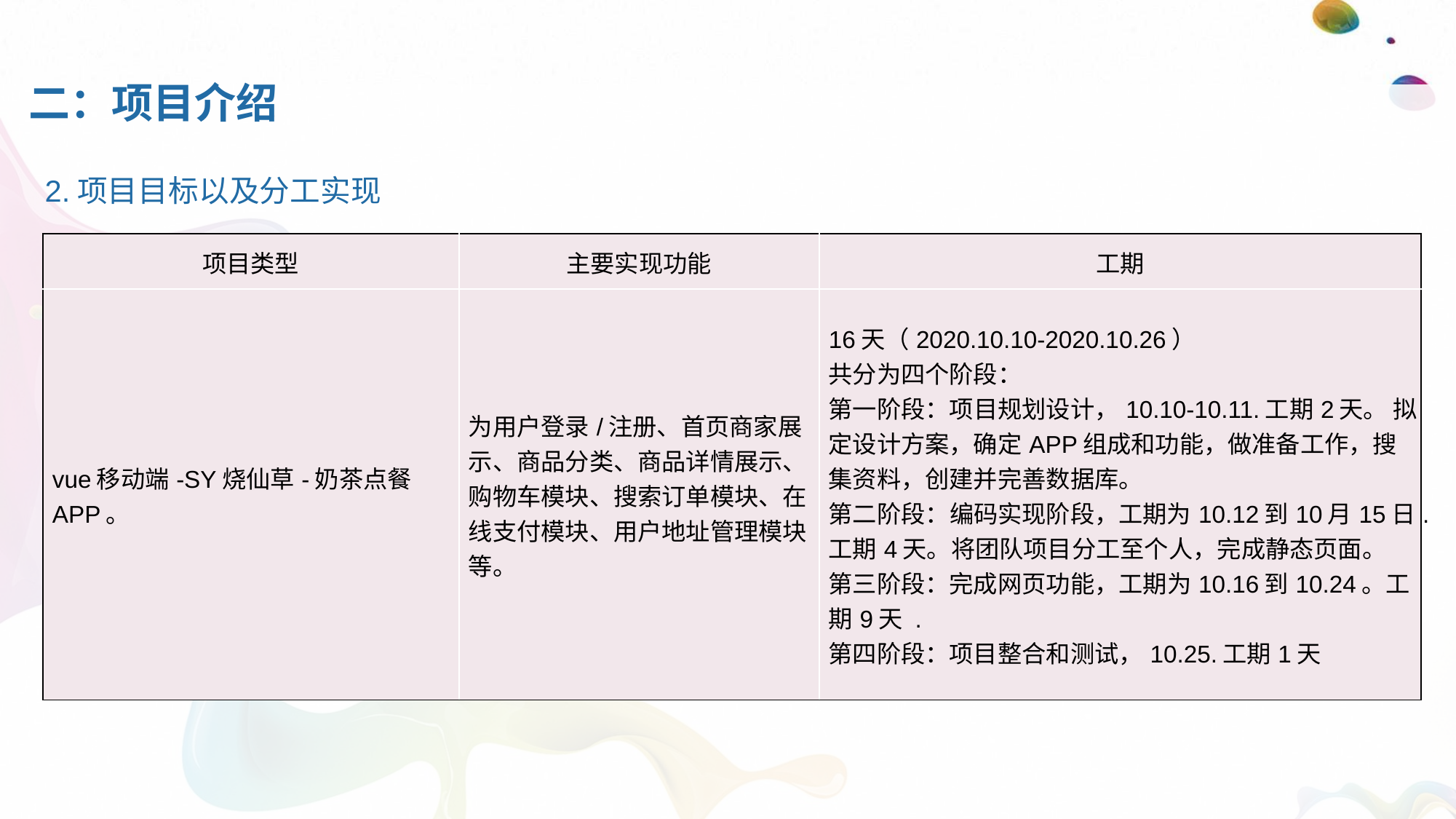

# 二：项目介绍
2.项目目标以及分工实现
| 项目类型 | 主要实现功能 | 工期 |
| --- | --- | --- |
| vue移动端-SY烧仙草-奶茶点餐APP。 | 为⽤户登录/注册、首页商家展示、商品分类、商品详情展示、购物车模块、搜索订单模块、在线支付模块、用户地址管理模块等。 | 16天（2020.10.10-2020.10.26） 共分为四个阶段： 第⼀阶段：项⽬规划设计，10.10-10.11.⼯期2天。 拟定设计方案，确定APP组成和功能，做准备工作，搜集资料，创建并完善数据库。 第⼆阶段：编码实现阶段，工期为10.12到10月15日.工期4天。将团队项目分⼯至个⼈，完成静态页⾯。 第三阶段：完成网⻚功能，⼯期为10.16到10.24。工期9天 . 第四阶段：项目整合和测试，10.25.工期1天 |